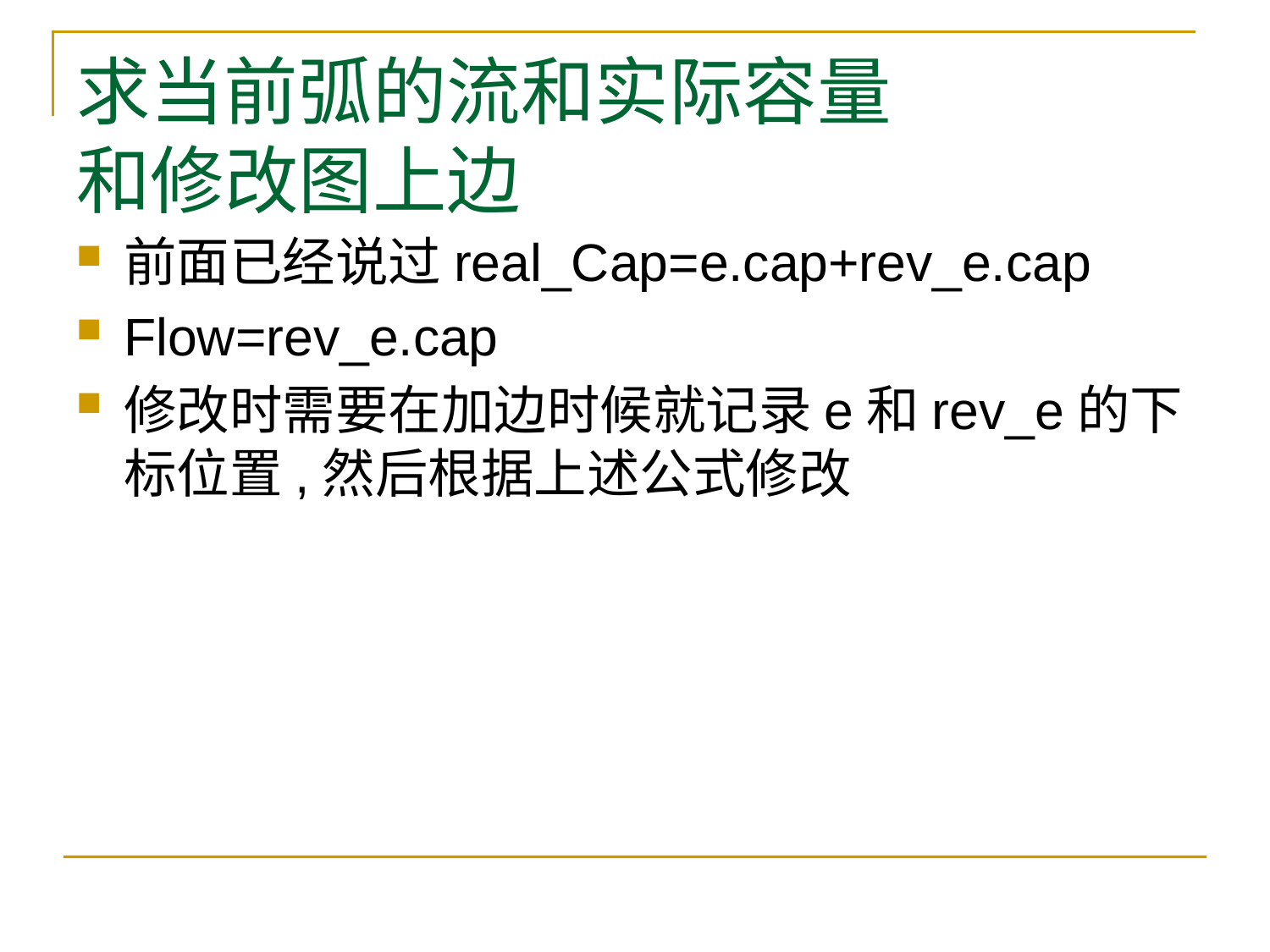

# 求当前弧的流和实际容量 和修改图上边
前面已经说过real_Cap=e.cap+rev_e.cap
Flow=rev_e.cap
修改时需要在加边时候就记录e和rev_e的下标位置,然后根据上述公式修改